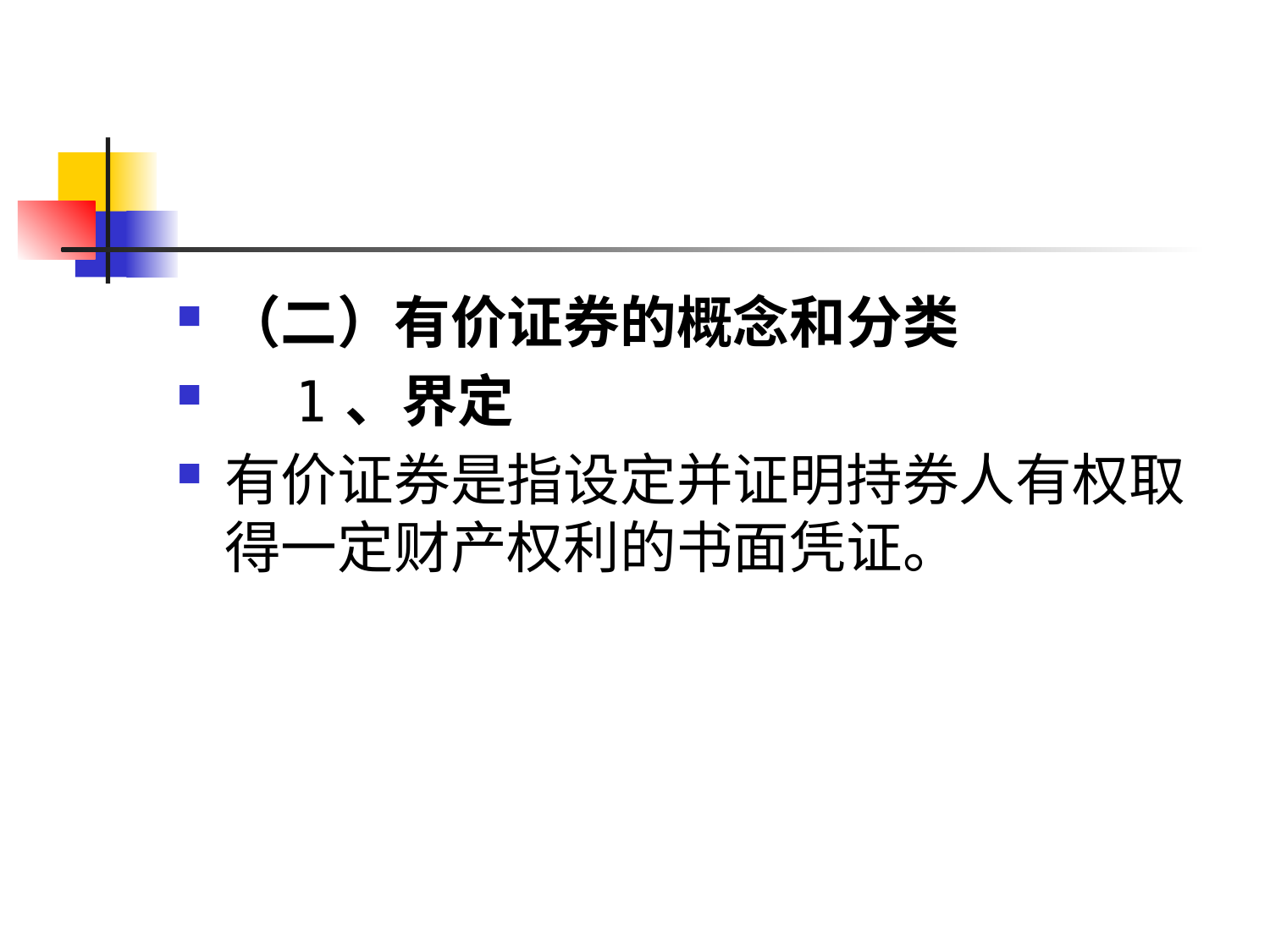

#
（二）有价证券的概念和分类
     1、界定
有价证券是指设定并证明持券人有权取得一定财产权利的书面凭证。